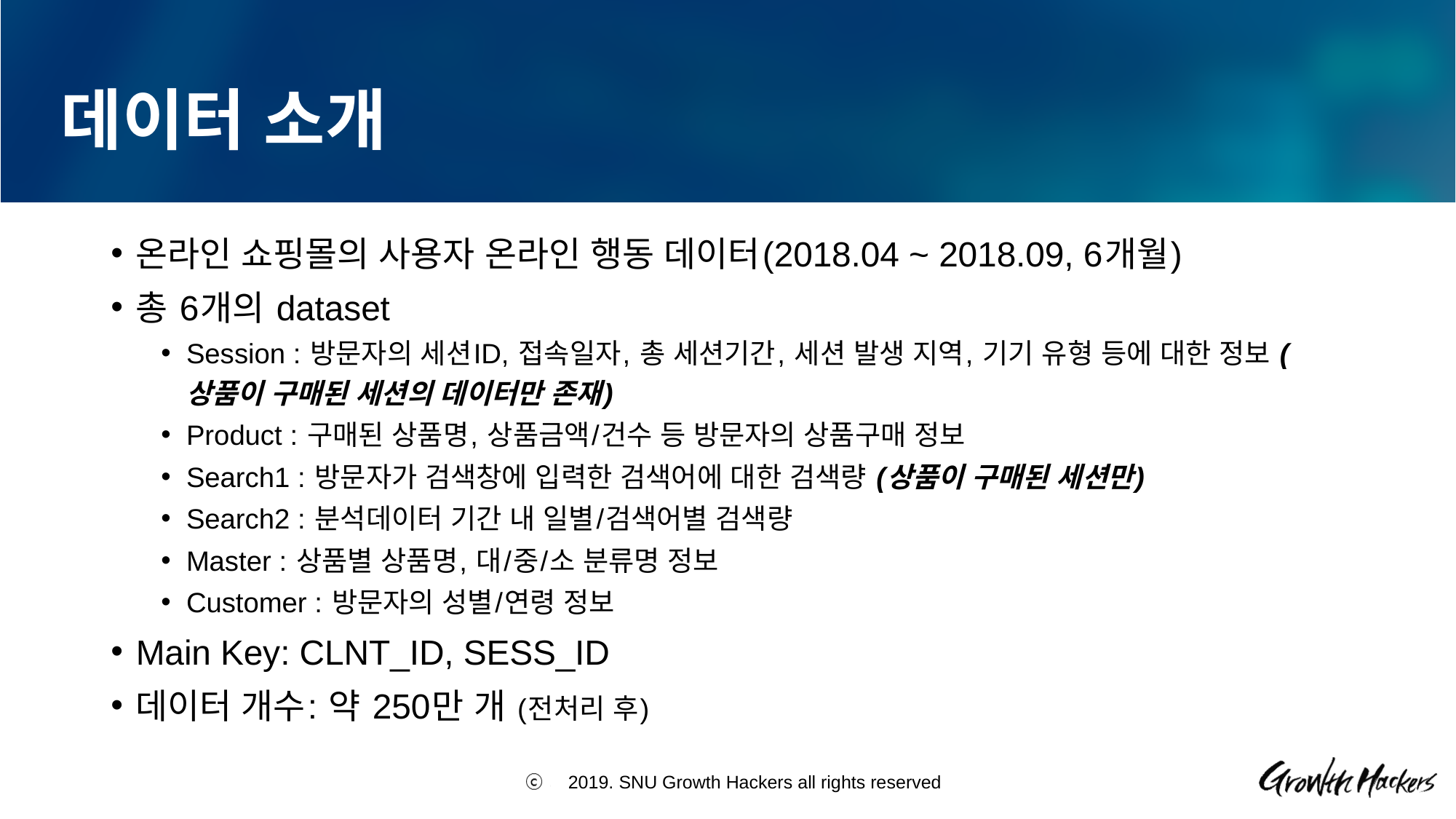

# 데이터 소개
온라인 쇼핑몰의 사용자 온라인 행동 데이터(2018.04 ~ 2018.09, 6개월)
총 6개의 dataset
Session : 방문자의 세션ID, 접속일자, 총 세션기간, 세션 발생 지역, 기기 유형 등에 대한 정보 (상품이 구매된 세션의 데이터만 존재)
Product : 구매된 상품명, 상품금액/건수 등 방문자의 상품구매 정보
Search1 : 방문자가 검색창에 입력한 검색어에 대한 검색량 (상품이 구매된 세션만)
Search2 : 분석데이터 기간 내 일별/검색어별 검색량
Master : 상품별 상품명, 대/중/소 분류명 정보
Customer : 방문자의 성별/연령 정보
Main Key: CLNT_ID, SESS_ID
데이터 개수: 약 250만 개 (전처리 후)